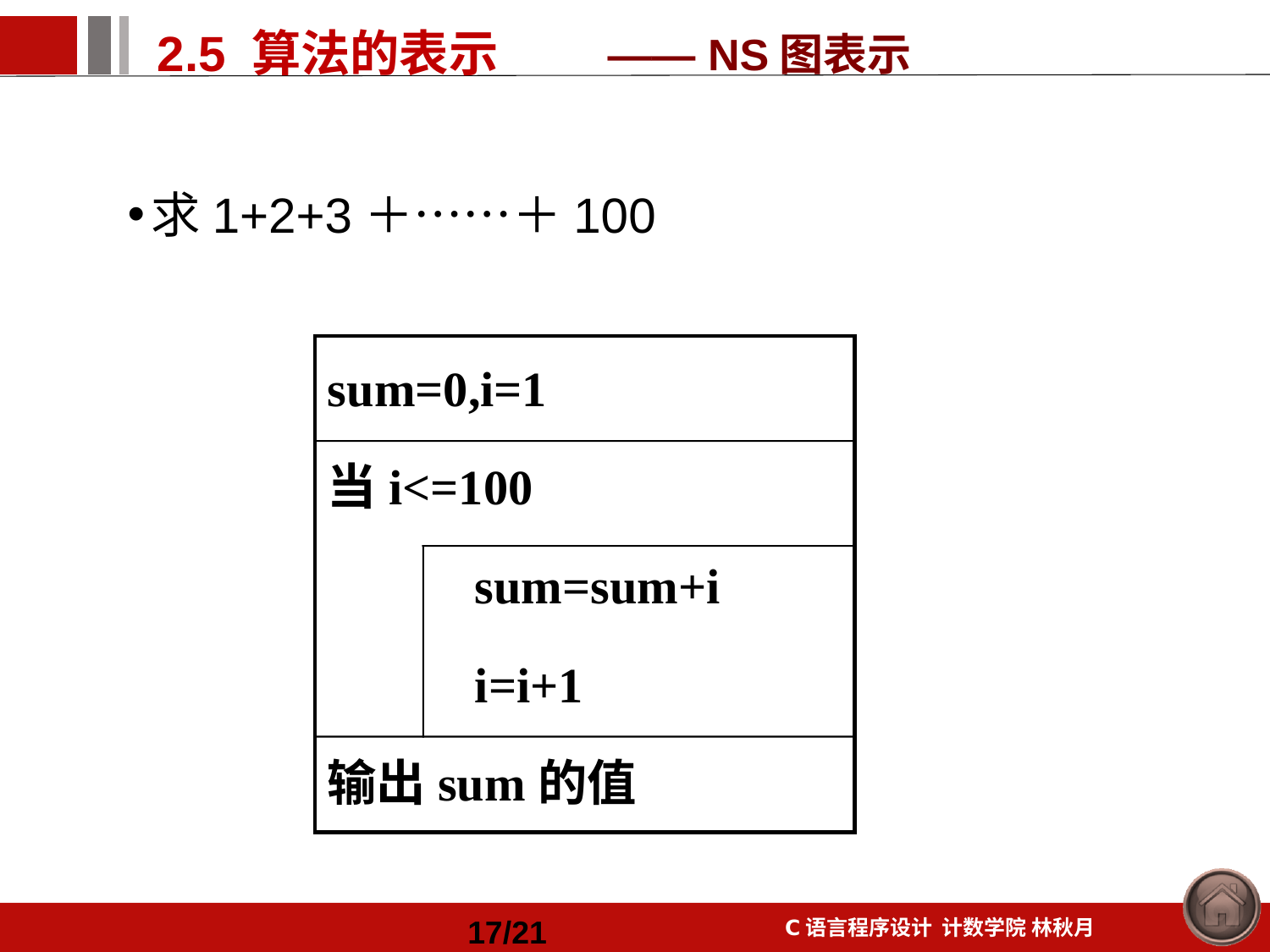

—— NS图表示
求1+2+3＋……＋100
sum=0,i=1
当i<=100
            sum=sum+i
            i=i+1
输出sum的值